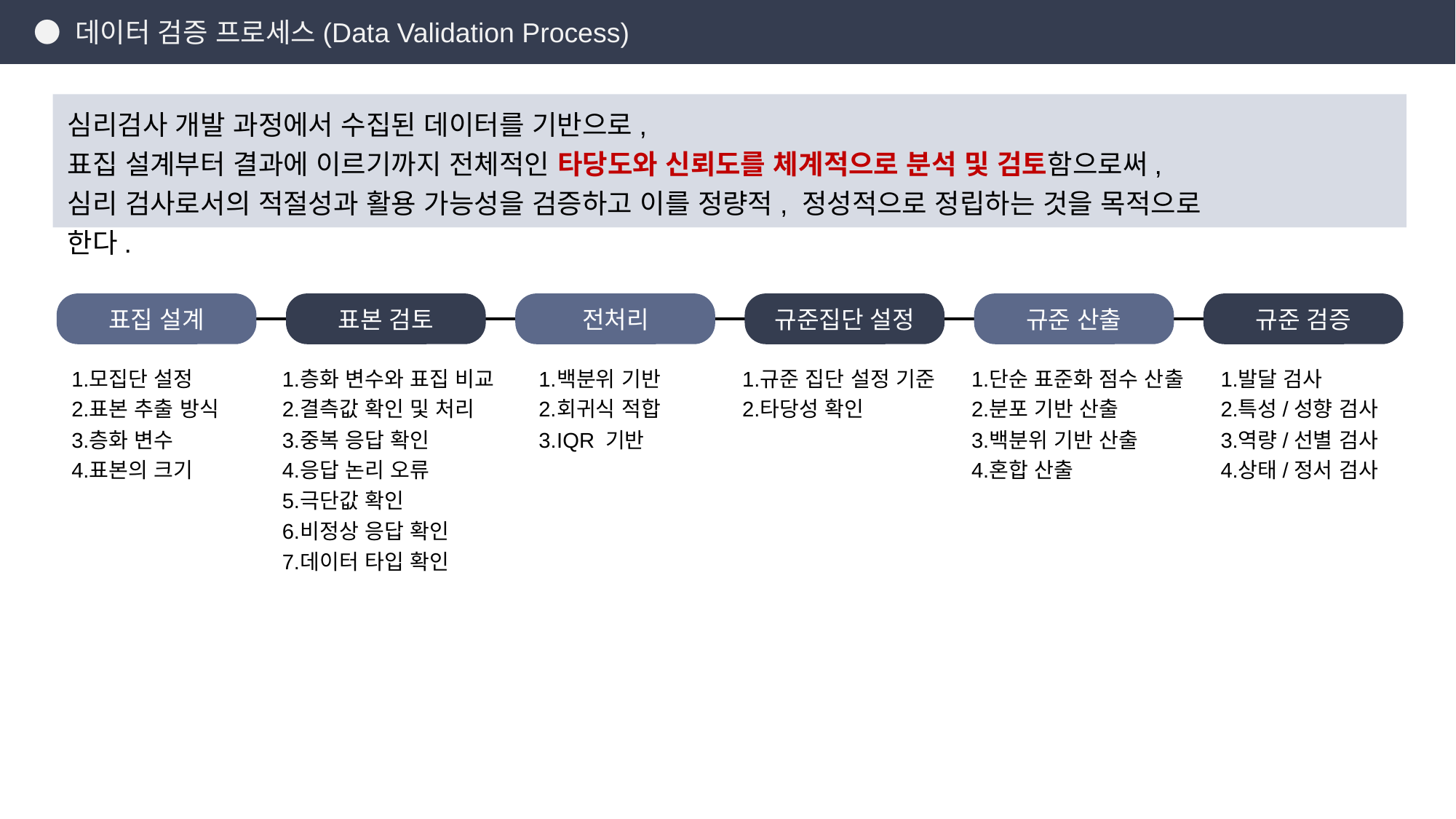

● 데이터 검증 프로세스(Data Validation Process)

심리검사 개발 과정에서 수집된 데이터를 기반으로,
표집 설계부터 결과에 이르기까지 전체적인 타당도와 신뢰도를 체계적으로 분석 및 검토함으로써,
심리 검사로서의 적절성과 활용 가능성을 검증하고 이를 정량적, 정성적으로 정립하는 것을 목적으로 한다.

표집 설계

표본 검토

전처리

규준집단 설정

규준 산출

규준 검증
모집단 설정
표본 추출 방식
층화 변수
표본의 크기
층화 변수와 표집 비교
결측값 확인 및 처리
중복 응답 확인
응답 논리 오류
극단값 확인
비정상 응답 확인
데이터 타입 확인
백분위 기반
회귀식 적합
IQR 기반
규준 집단 설정 기준
타당성 확인
단순 표준화 점수 산출
분포 기반 산출
백분위 기반 산출
혼합 산출
발달 검사
특성/성향 검사
역량/선별 검사
상태/정서 검사